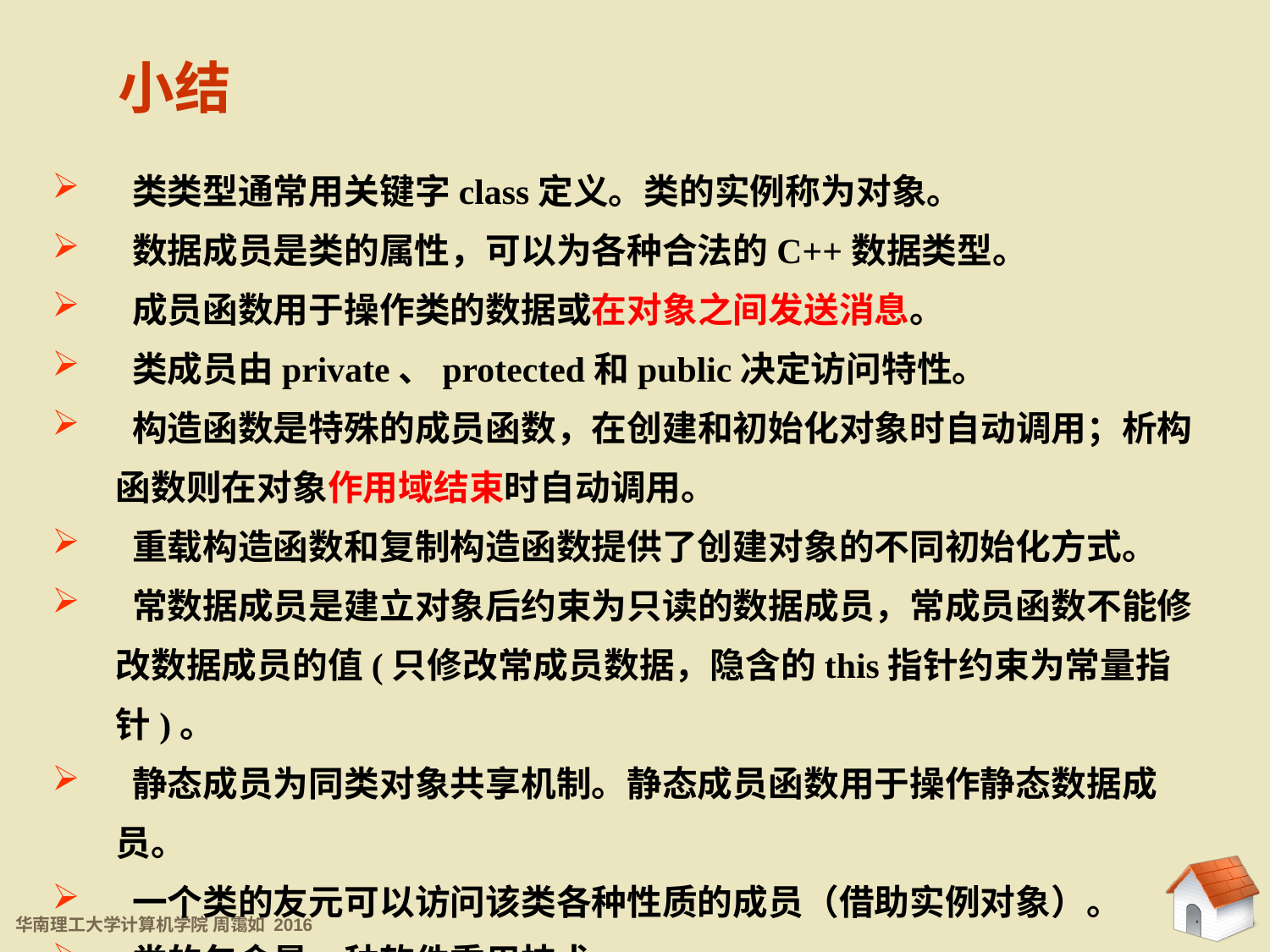

小结
 类类型通常用关键字class定义。类的实例称为对象。
 数据成员是类的属性，可以为各种合法的C++数据类型。
 成员函数用于操作类的数据或在对象之间发送消息。
 类成员由private、protected和public决定访问特性。
 构造函数是特殊的成员函数，在创建和初始化对象时自动调用；析构函数则在对象作用域结束时自动调用。
 重载构造函数和复制构造函数提供了创建对象的不同初始化方式。
 常数据成员是建立对象后约束为只读的数据成员，常成员函数不能修改数据成员的值(只修改常成员数据，隐含的this指针约束为常量指针)。
 静态成员为同类对象共享机制。静态成员函数用于操作静态数据成员。
 一个类的友元可以访问该类各种性质的成员（借助实例对象）。
 类的包含是一种软件重用技术。